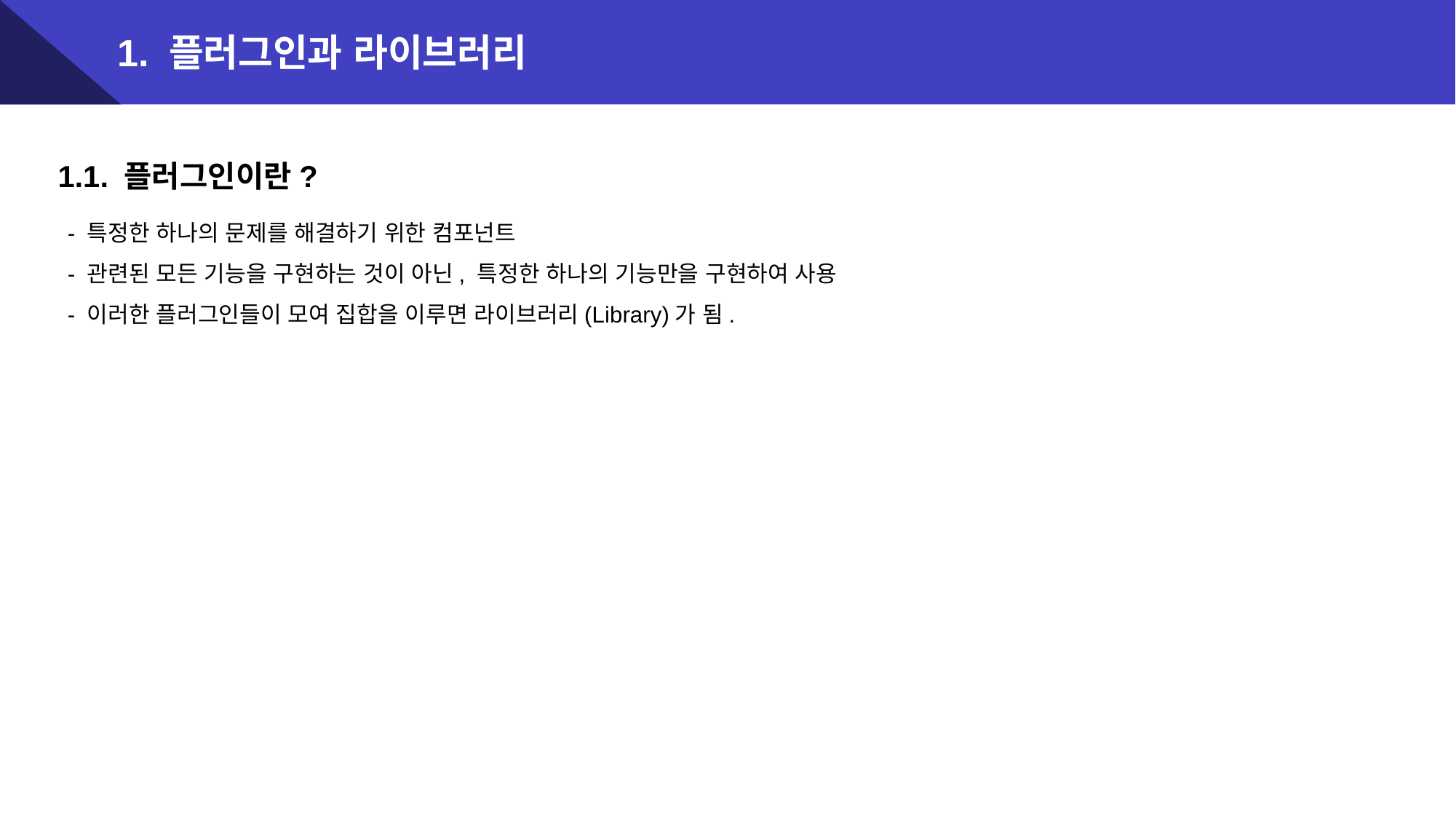

1. 플러그인과 라이브러리
1.1. 플러그인이란?
 - 특정한 하나의 문제를 해결하기 위한 컴포넌트
 - 관련된 모든 기능을 구현하는 것이 아닌, 특정한 하나의 기능만을 구현하여 사용
 - 이러한 플러그인들이 모여 집합을 이루면 라이브러리(Library)가 됨.